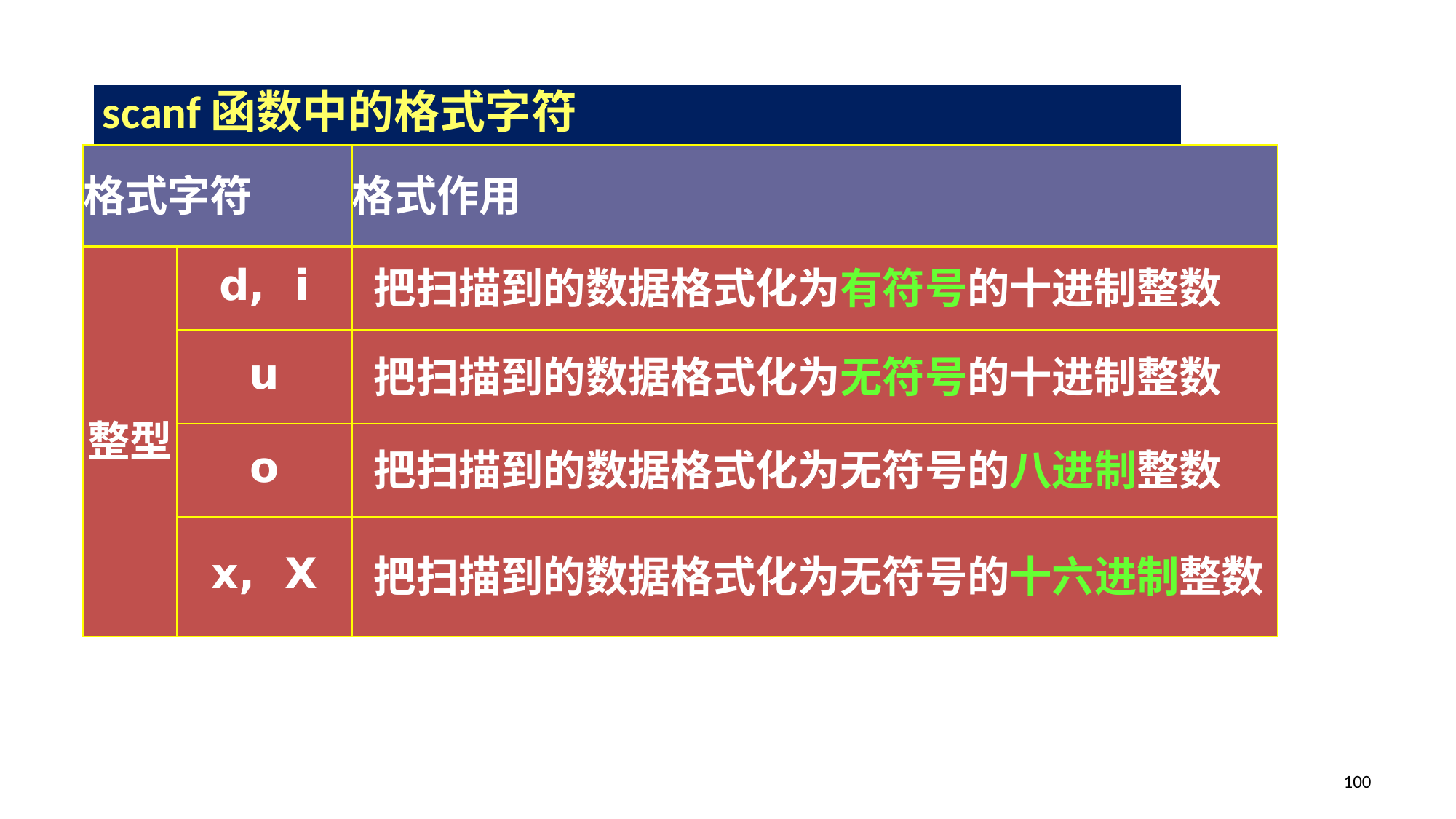

scanf函数中的格式字符
| 格式字符 |  | 格式作用 |
| --- | --- | --- |
| 整型 | d, i | 把扫描到的数据格式化为有符号的十进制整数 |
|  | u | 把扫描到的数据格式化为无符号的十进制整数 |
|  | o | 把扫描到的数据格式化为无符号的八进制整数 |
|  | x, X | 把扫描到的数据格式化为无符号的十六进制整数 |
100